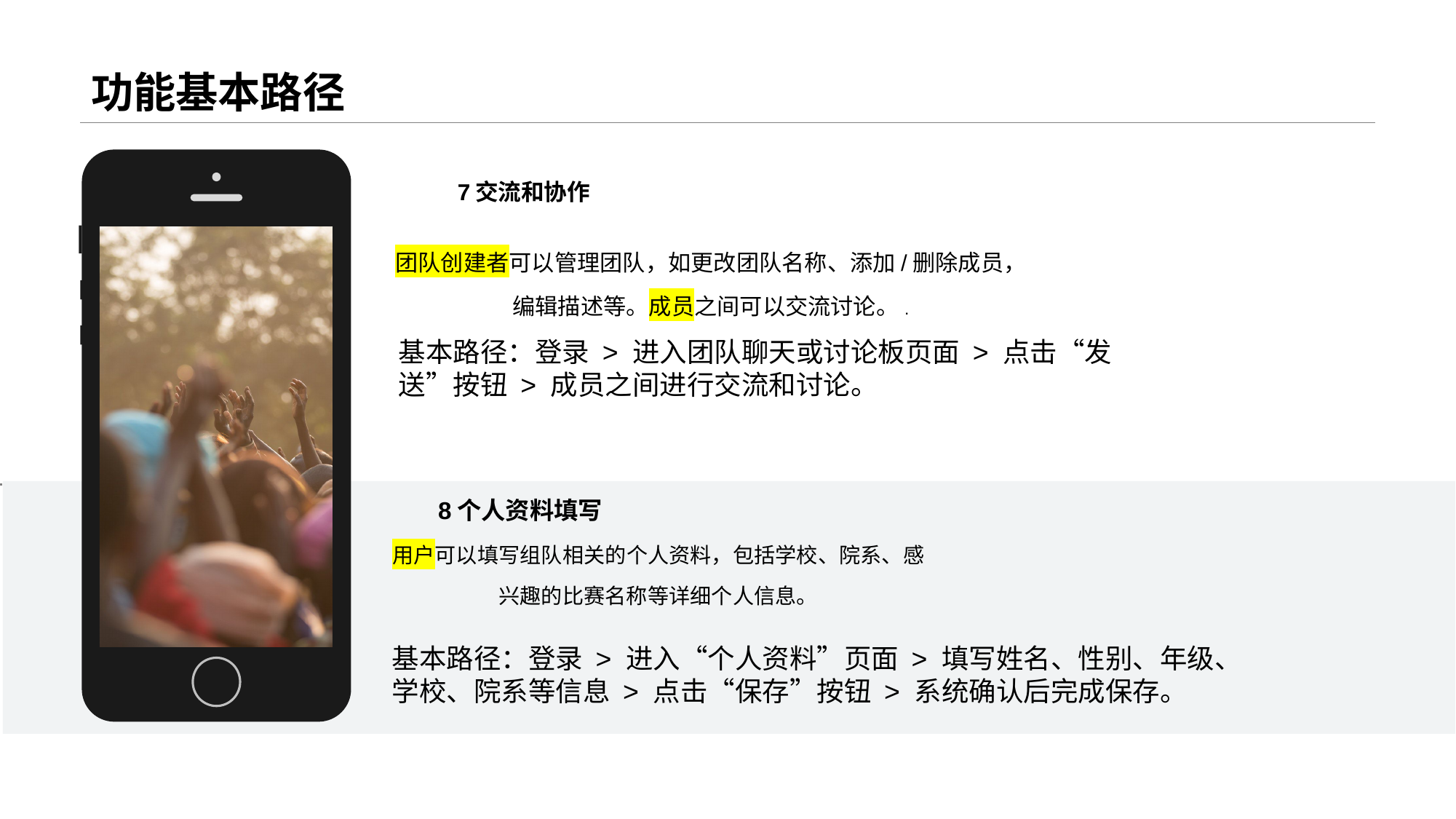

# 功能基本路径

7交流和协作

团队创建者可以管理团队，如更改团队名称、添加/删除成员，编辑描述等。成员之间可以交流讨论。.

基本路径：登录 > 进入团队聊天或讨论板页面 > 点击“发送”按钮 > 成员之间进行交流和讨论。
8个人资料填写
用户可以填写组队相关的个人资料，包括学校、院系、感兴趣的比赛名称等详细个人信息。

基本路径：登录 > 进入“个人资料”页面 > 填写姓名、性别、年级、学校、院系等信息 > 点击“保存”按钮 > 系统确认后完成保存。